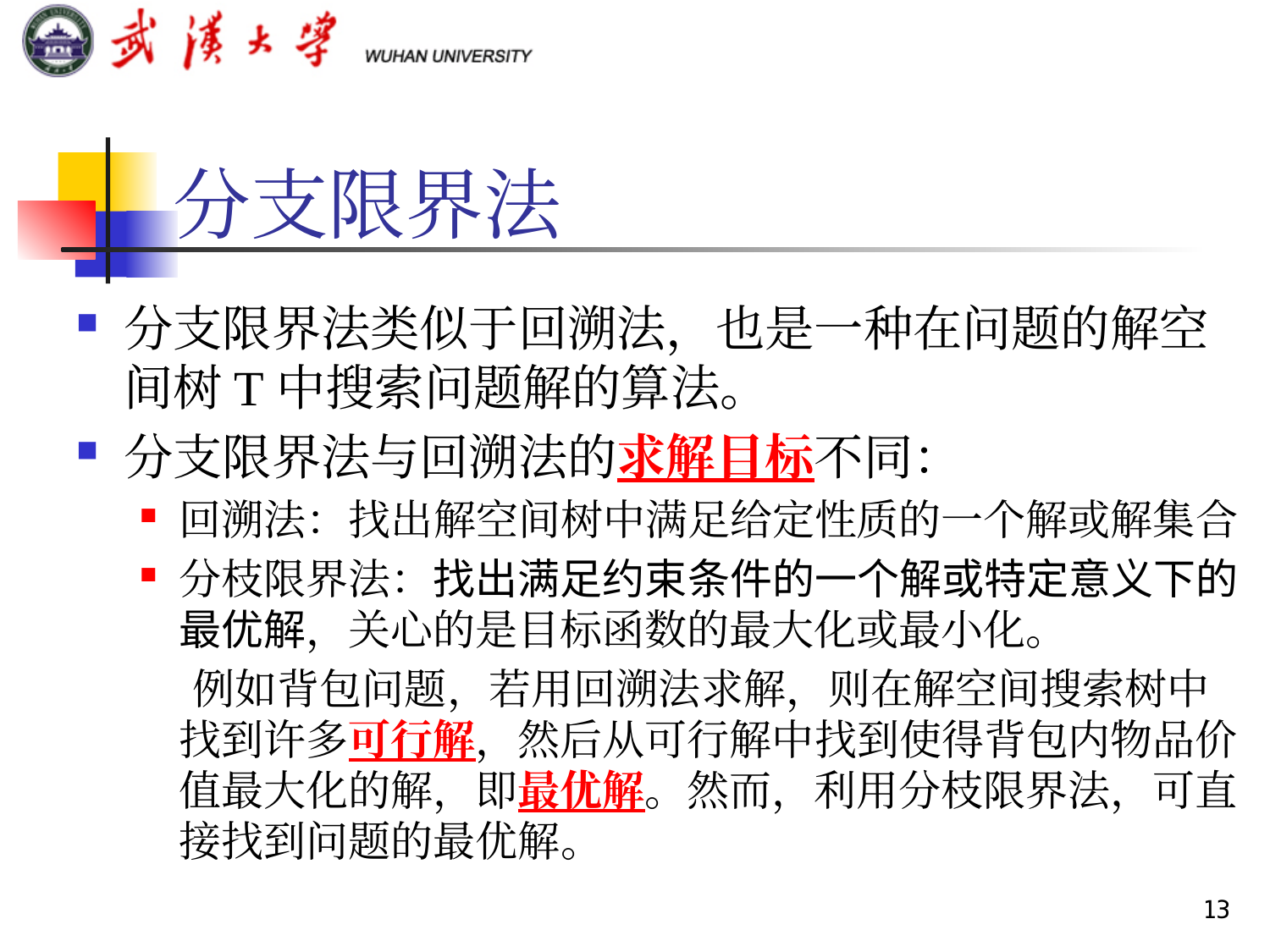

# 分支限界法

分支限界法类似于回溯法，也是一种在问题的解空间树T中搜索问题解的算法。
分支限界法与回溯法的求解目标不同：
回溯法：找出解空间树中满足给定性质的一个解或解集合
分枝限界法：找出满足约束条件的一个解或特定意义下的最优解，关心的是目标函数的最大化或最小化。
    例如背包问题，若用回溯法求解，则在解空间搜索树中找到许多可行解，然后从可行解中找到使得背包内物品价值最大化的解，即最优解。然而，利用分枝限界法，可直接找到问题的最优解。
13